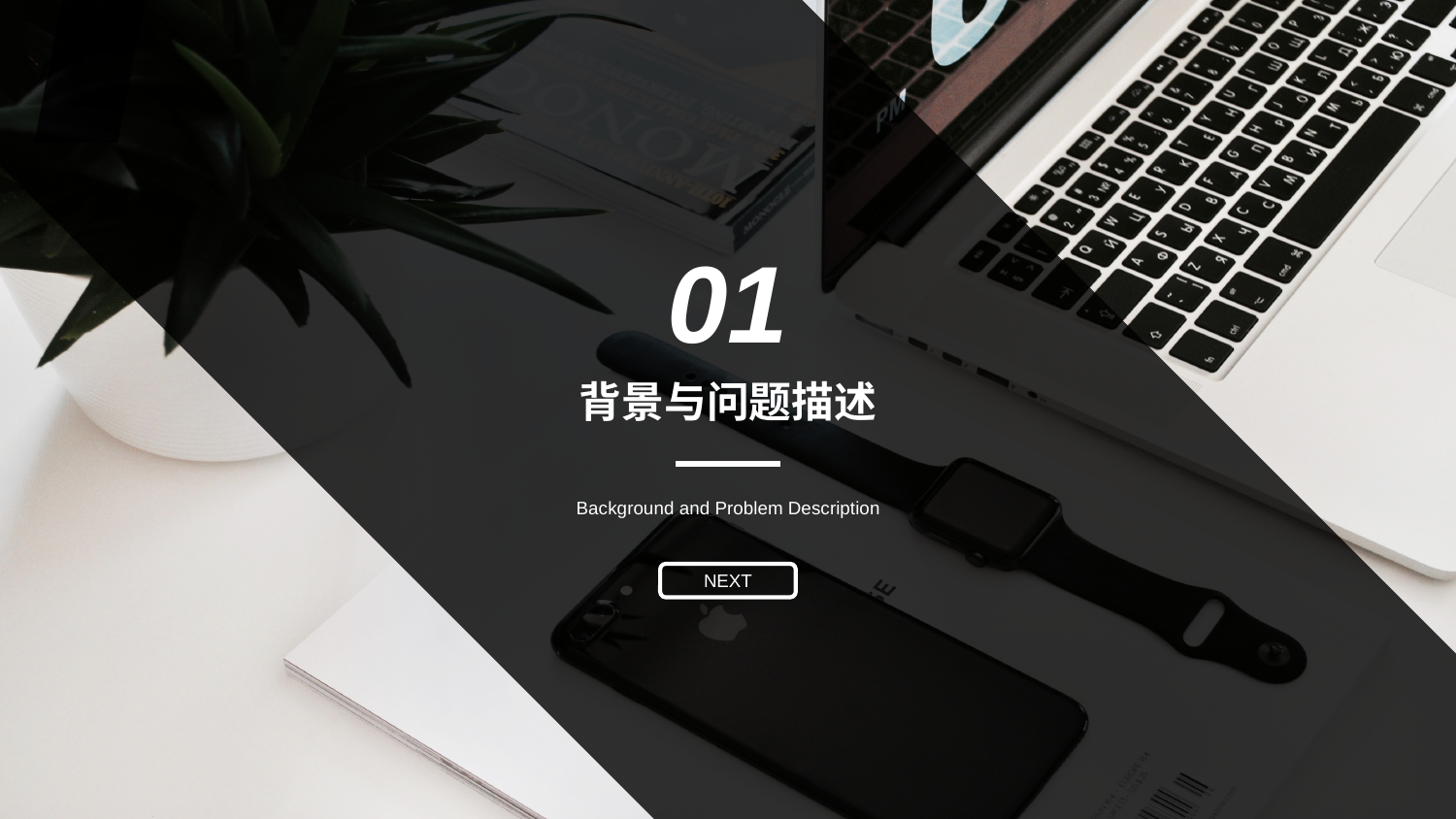

01
背景与问题描述

Background and Problem Description
NEXT